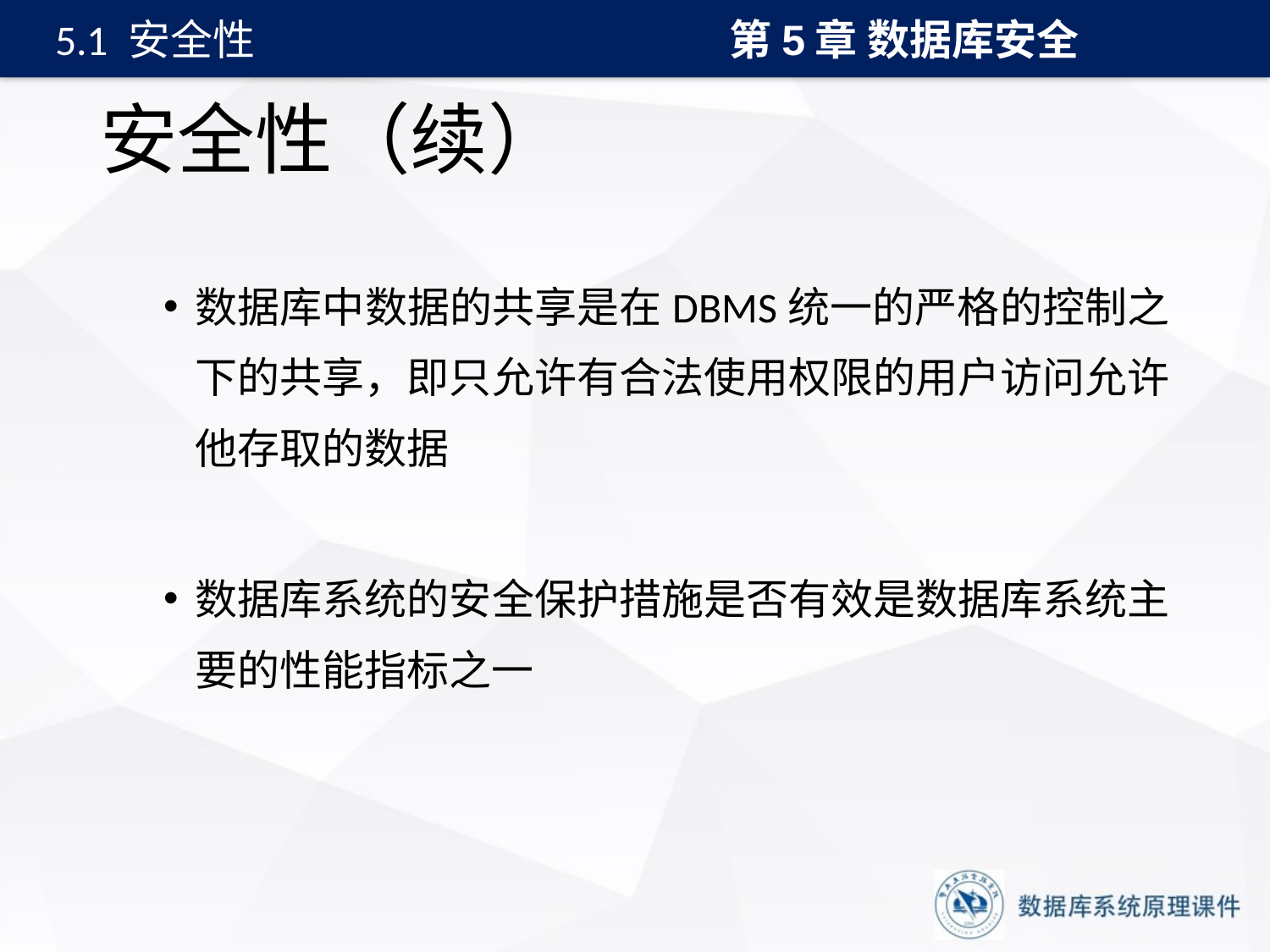

第5章 数据库安全
5.1 安全性
# 安全性（续）
数据库中数据的共享是在DBMS统一的严格的控制之下的共享，即只允许有合法使用权限的用户访问允许他存取的数据

数据库系统的安全保护措施是否有效是数据库系统主要的性能指标之一